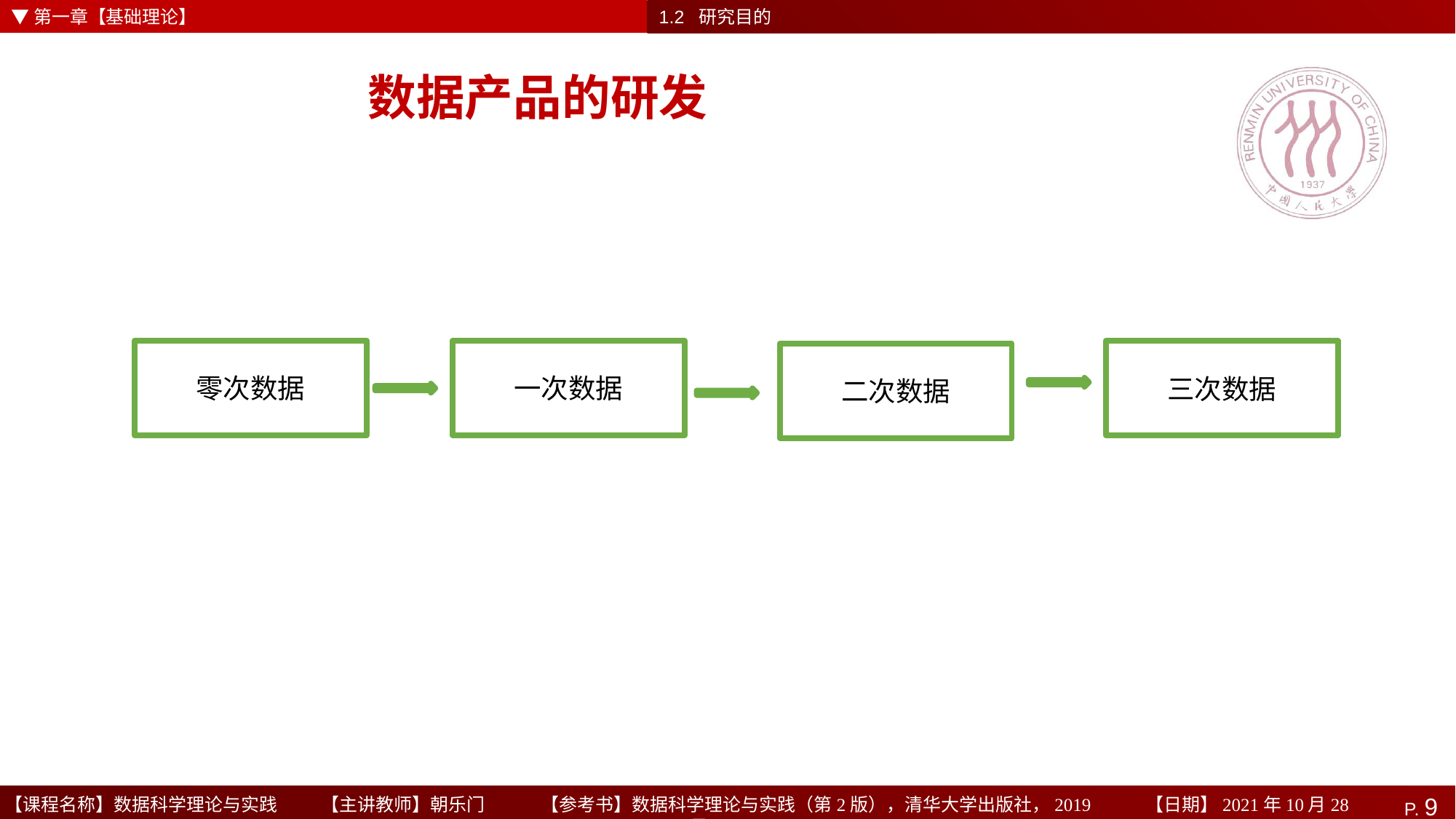

▼第一章【基础理论】

1.2  研究目的
# 数据产品的研发
零次数据
一次数据
三次数据
二次数据